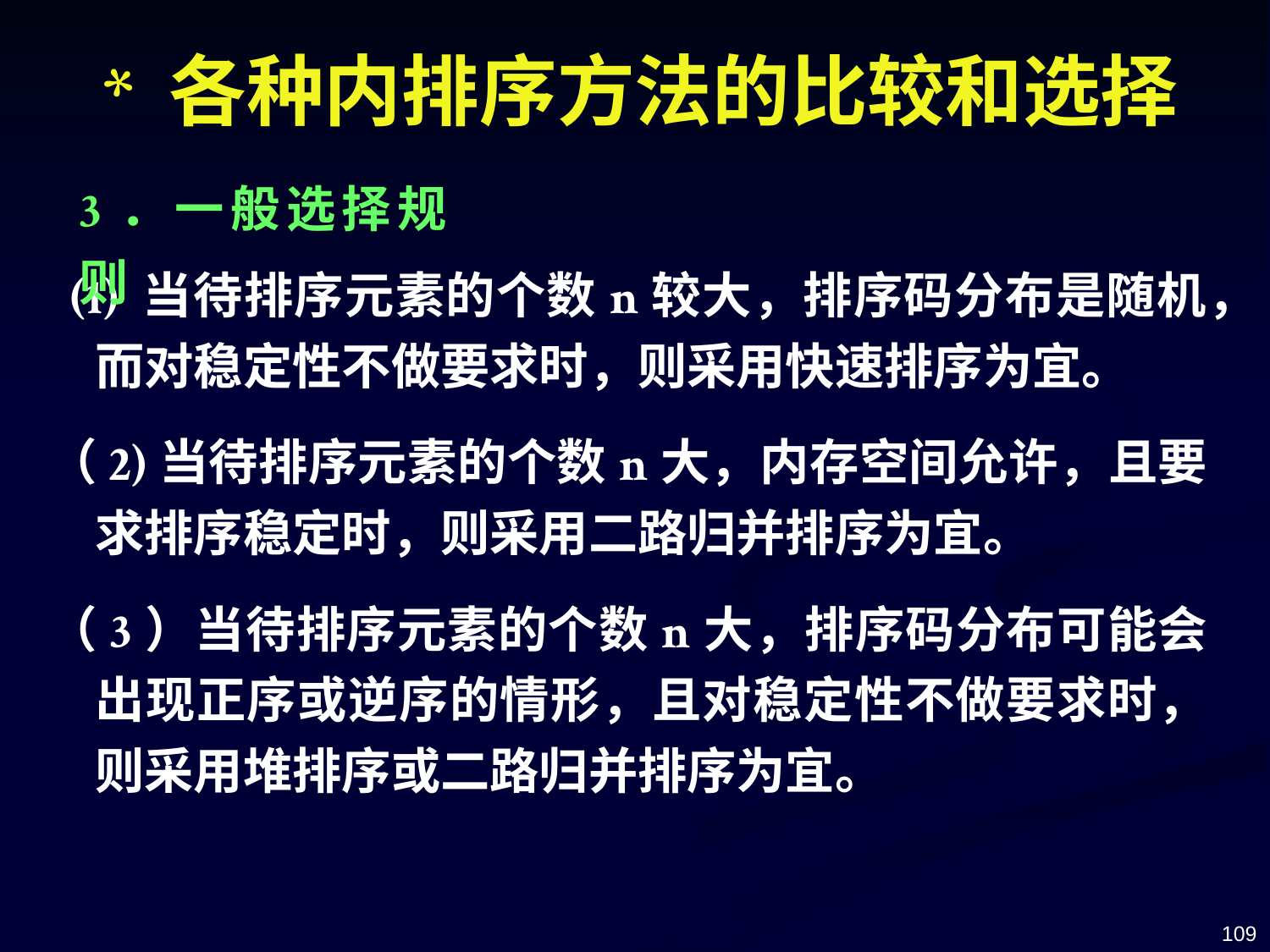

* 各种内排序方法的比较和选择
3．一般选择规则
  (1) 当待排序元素的个数n较大，排序码分布是随机，而对稳定性不做要求时，则采用快速排序为宜。
（2)当待排序元素的个数n大，内存空间允许，且要求排序稳定时，则采用二路归并排序为宜。
（3）当待排序元素的个数n大，排序码分布可能会出现正序或逆序的情形，且对稳定性不做要求时，则采用堆排序或二路归并排序为宜。
109